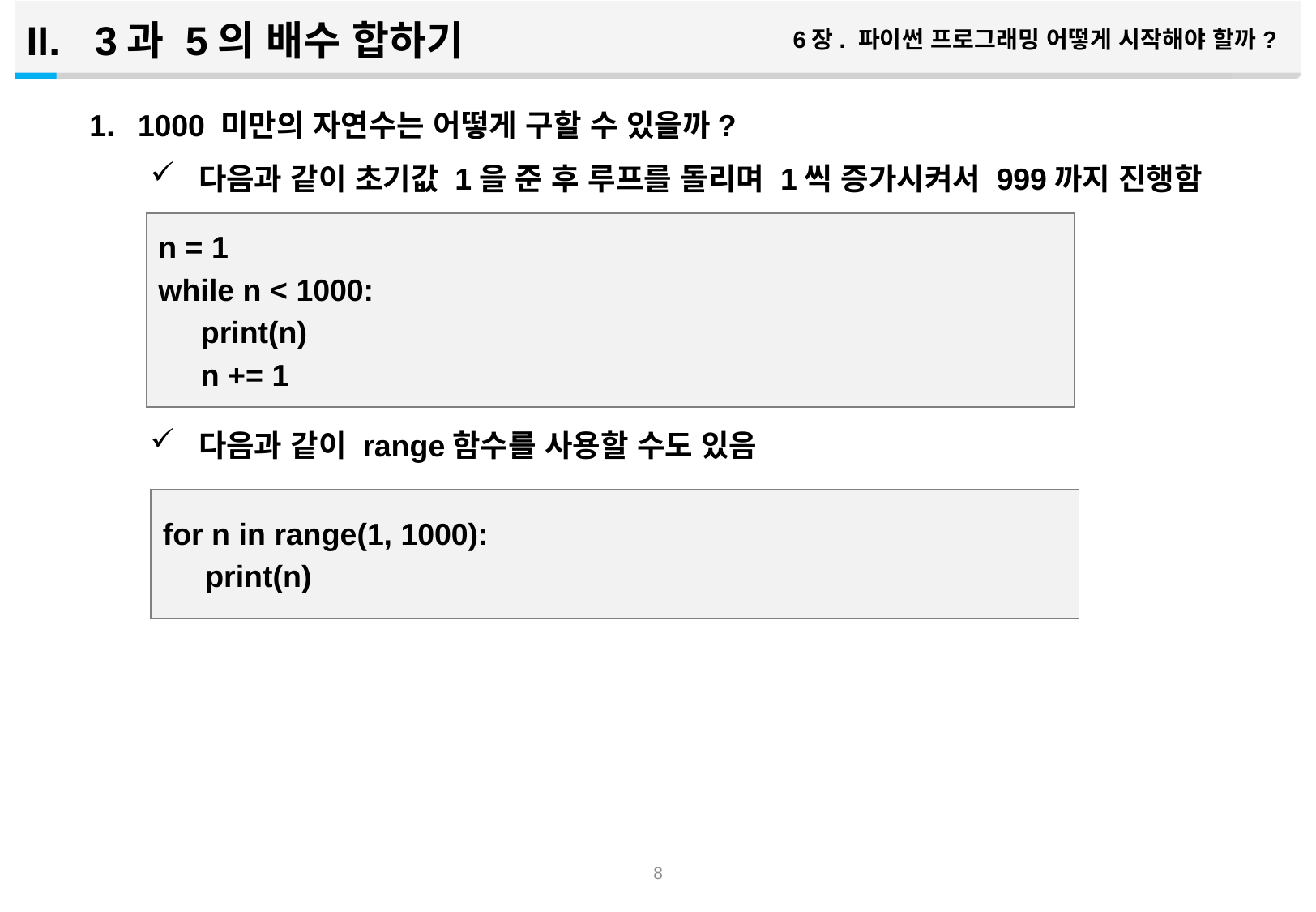

3과 5의 배수 합하기
6장. 파이썬 프로그래밍 어떻게 시작해야 할까?
1000 미만의 자연수는 어떻게 구할 수 있을까?
다음과 같이 초기값 1을 준 후 루프를 돌리며 1씩 증가시켜서 999까지 진행함

다음과 같이 range함수를 사용할 수도 있음

n = 1
while n < 1000:
     print(n)
     n += 1
for n in range(1, 1000):
     print(n)
8